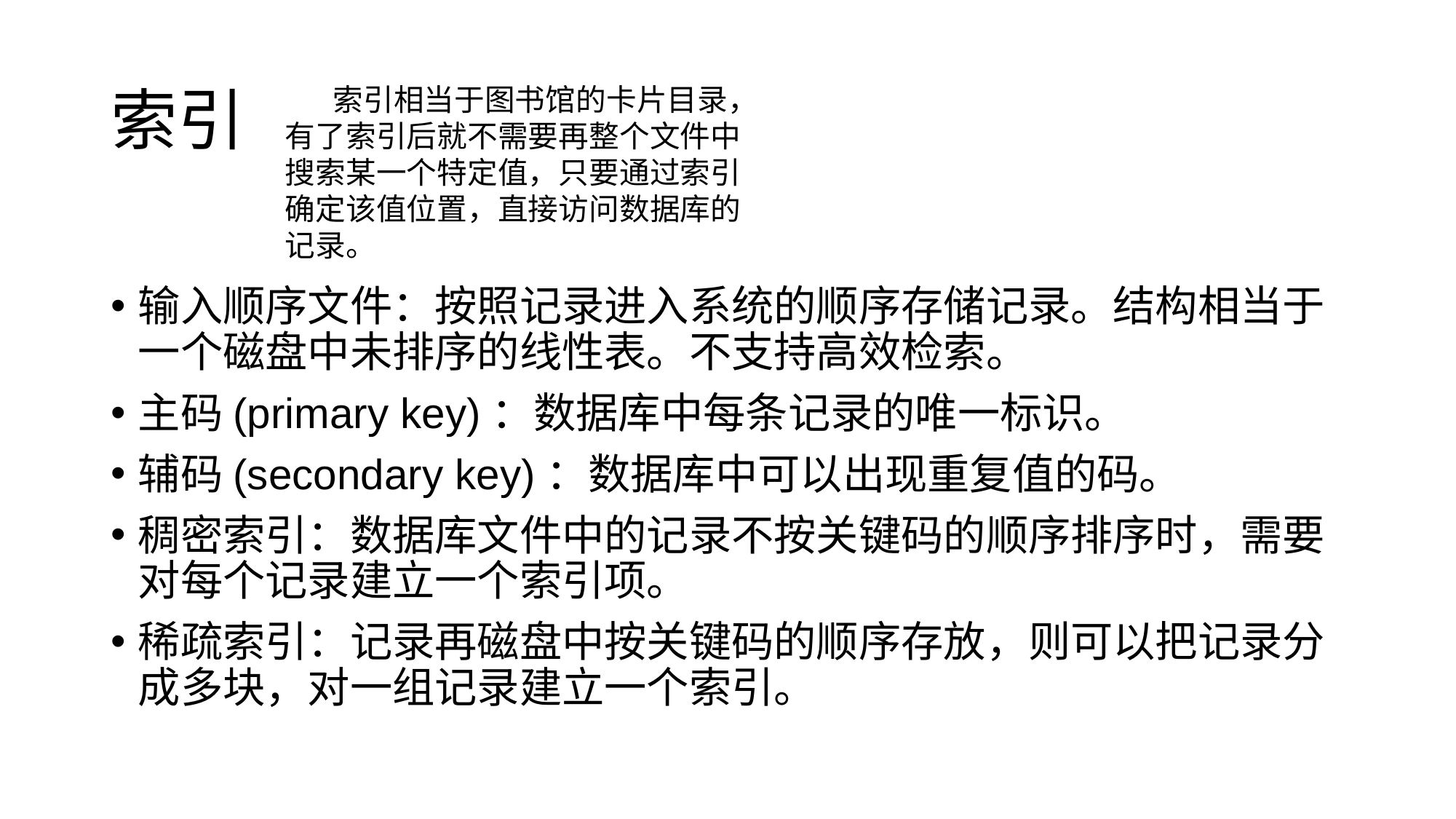

# 索引
      索引相当于图书馆的卡片目录，有了索引后就不需要再整个文件中搜索某一个特定值，只要通过索引确定该值位置，直接访问数据库的记录。
输入顺序文件：按照记录进入系统的顺序存储记录。结构相当于一个磁盘中未排序的线性表。不支持高效检索。
主码(primary key)：数据库中每条记录的唯一标识。
辅码(secondary key)：数据库中可以出现重复值的码。
稠密索引：数据库文件中的记录不按关键码的顺序排序时，需要对每个记录建立一个索引项。
稀疏索引：记录再磁盘中按关键码的顺序存放，则可以把记录分成多块，对一组记录建立一个索引。